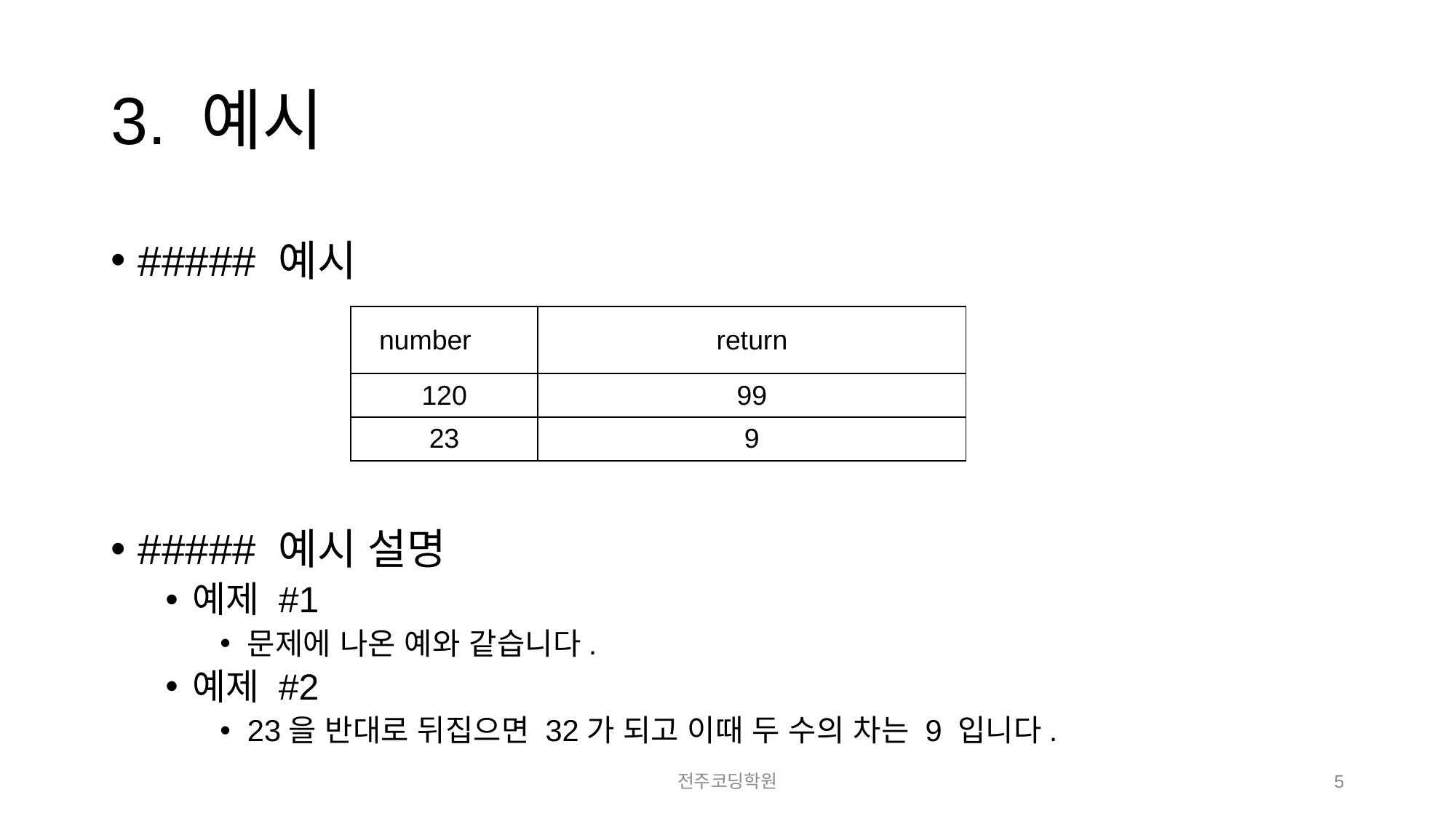

# 3. 예시
##### 예시

##### 예시 설명
예제 #1
문제에 나온 예와 같습니다.
예제 #2
23을 반대로 뒤집으면 32가 되고 이때 두 수의 차는 9 입니다.

| number | return |
| --- | --- |
| 120 | 99 |
| 23 | 9 |
전주코딩학원
5